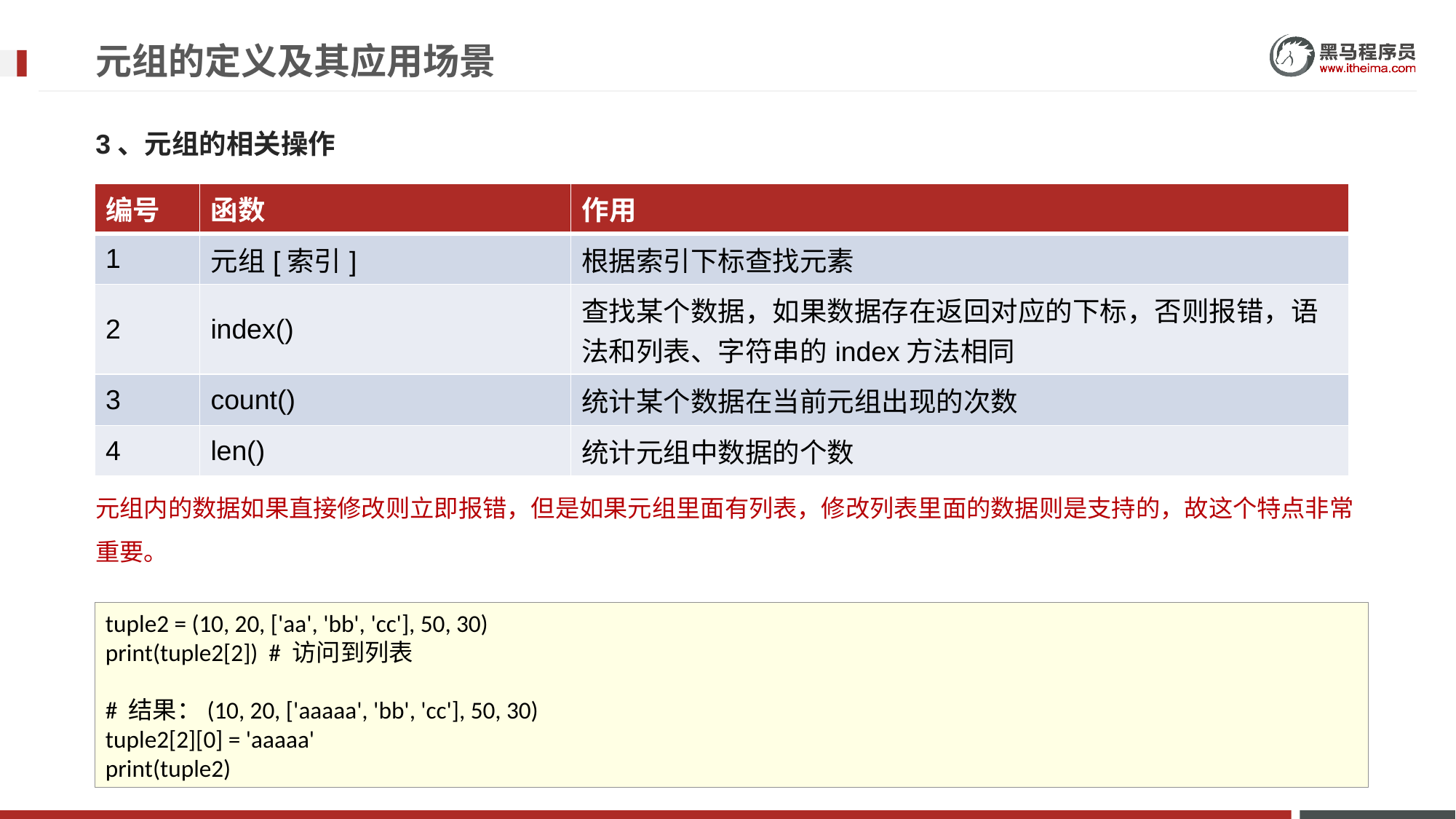

# 元组的定义及其应用场景
3、元组的相关操作
| 编号 | 函数 | 作用 |
| --- | --- | --- |
| 1 | 元组[索引] | 根据索引下标查找元素 |
| 2 | index() | 查找某个数据，如果数据存在返回对应的下标，否则报错，语法和列表、字符串的index方法相同 |
| 3 | count() | 统计某个数据在当前元组出现的次数 |
| 4 | len() | 统计元组中数据的个数 |

元组内的数据如果直接修改则立即报错，但是如果元组里面有列表，修改列表里面的数据则是支持的，故这个特点非常重要。
tuple2 = (10, 20, ['aa', 'bb', 'cc'], 50, 30)
print(tuple2[2])  # 访问到列表

# 结果：(10, 20, ['aaaaa', 'bb', 'cc'], 50, 30)
tuple2[2][0] = 'aaaaa'
print(tuple2)